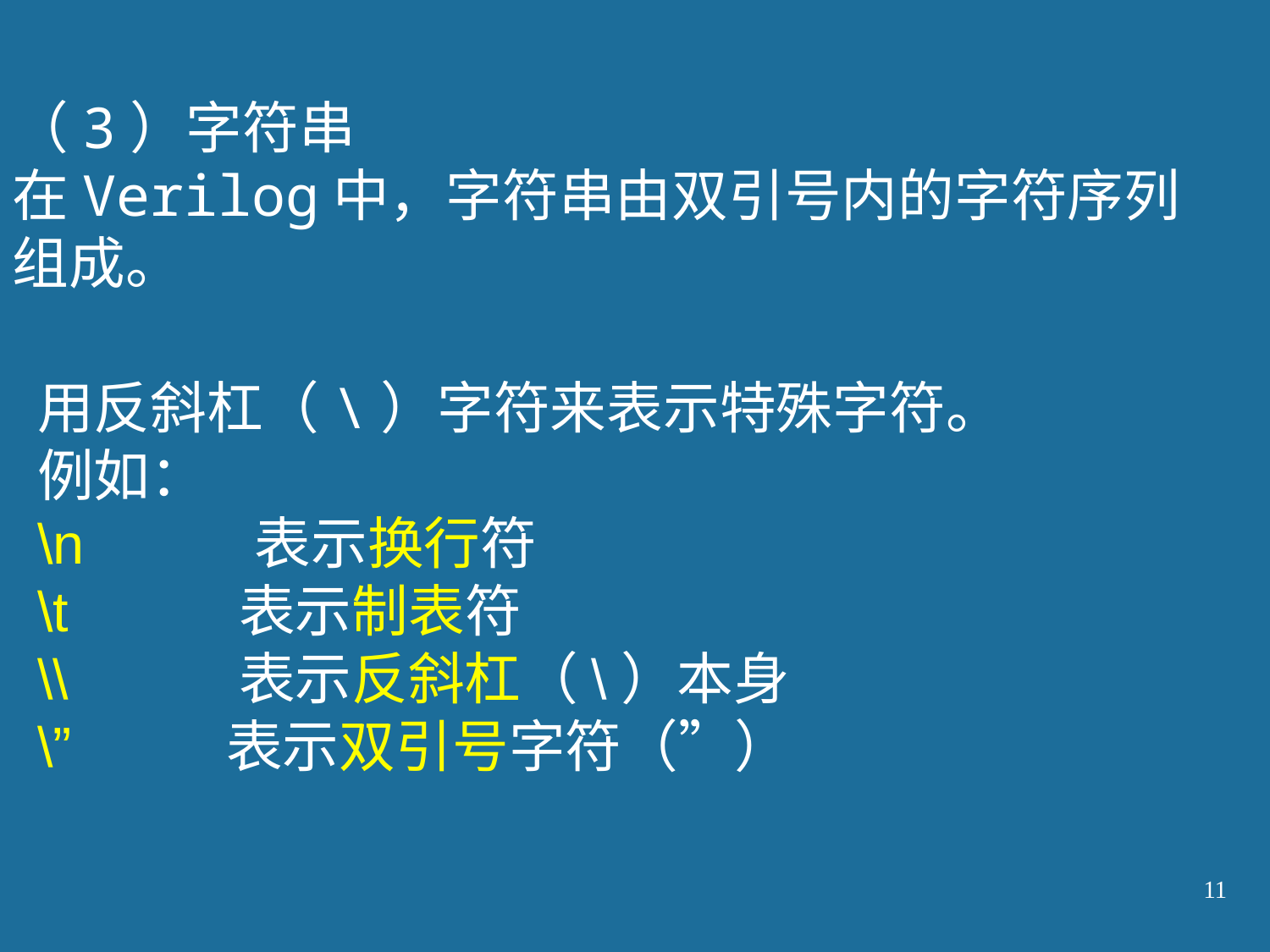

（3）字符串
在Verilog中，字符串由双引号内的字符序列组成。
用反斜杠（\）字符来表示特殊字符。
例如：
\n          表示换行符
\t          表示制表符
\\          表示反斜杠（\）本身
\”         表示双引号字符（”）
11